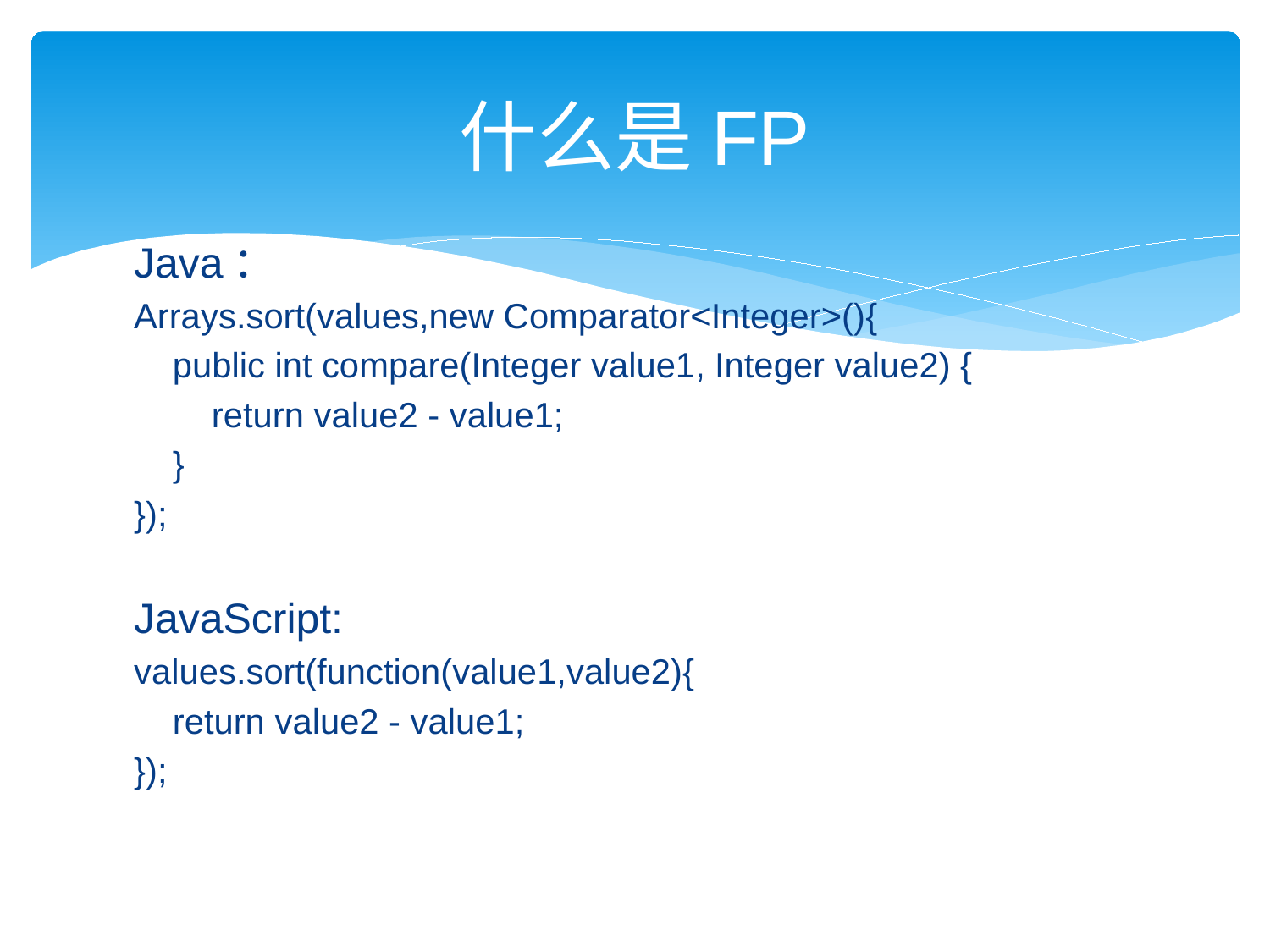

# 什么是FP

Java：
Arrays.sort(values,new Comparator<Integer>(){
    public int compare(Integer value1, Integer value2) {
        return value2 - value1;
    }
});

JavaScript:
values.sort(function(value1,value2){
    return value2 - value1;
});